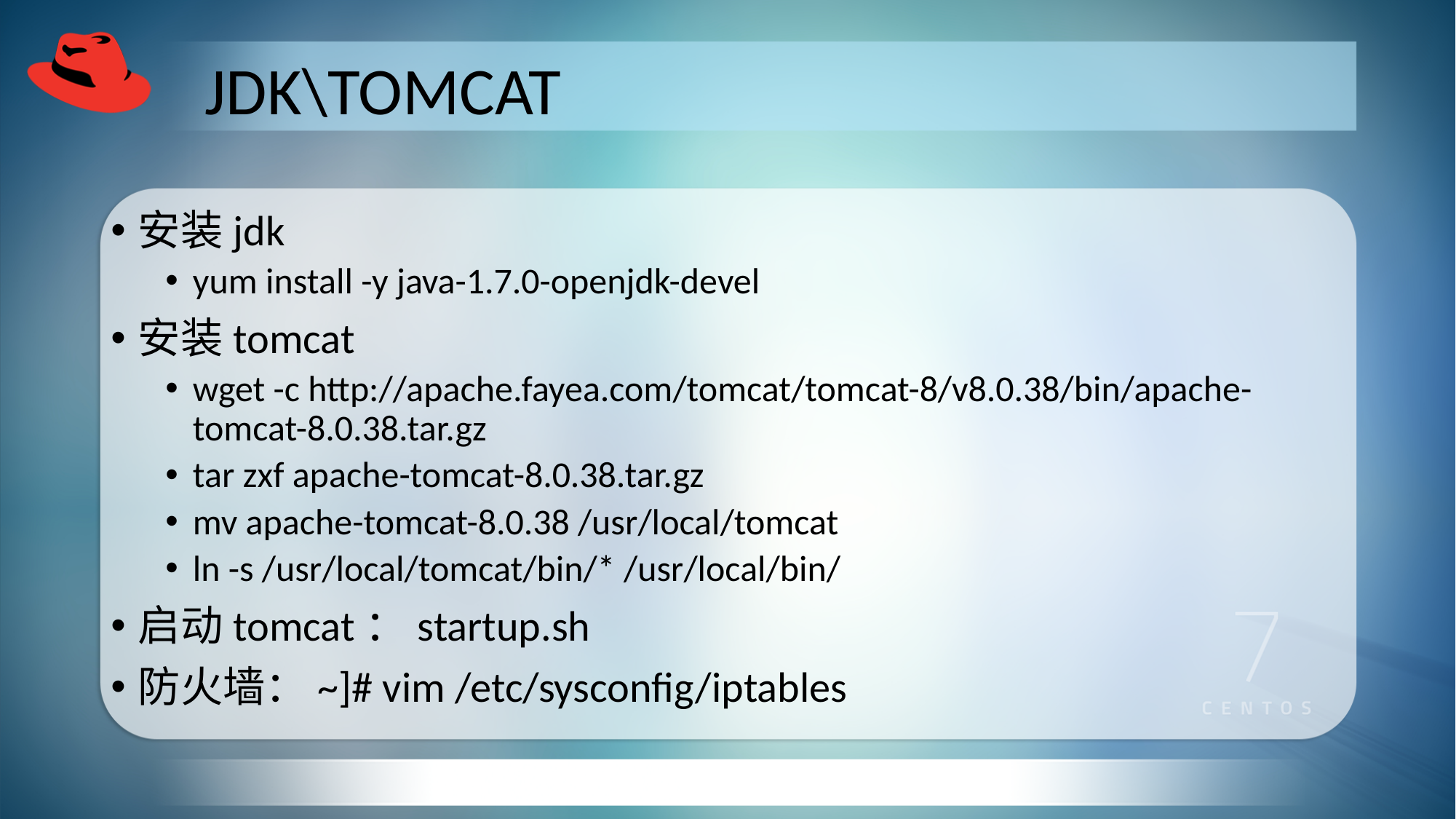

# JDK\TOMCAT
安装jdk
yum install -y java-1.7.0-openjdk-devel
安装tomcat
wget -c http://apache.fayea.com/tomcat/tomcat-8/v8.0.38/bin/apache-tomcat-8.0.38.tar.gz
tar zxf apache-tomcat-8.0.38.tar.gz
mv apache-tomcat-8.0.38 /usr/local/tomcat
ln -s /usr/local/tomcat/bin/* /usr/local/bin/
启动tomcat：startup.sh
防火墙：~]# vim /etc/sysconfig/iptables